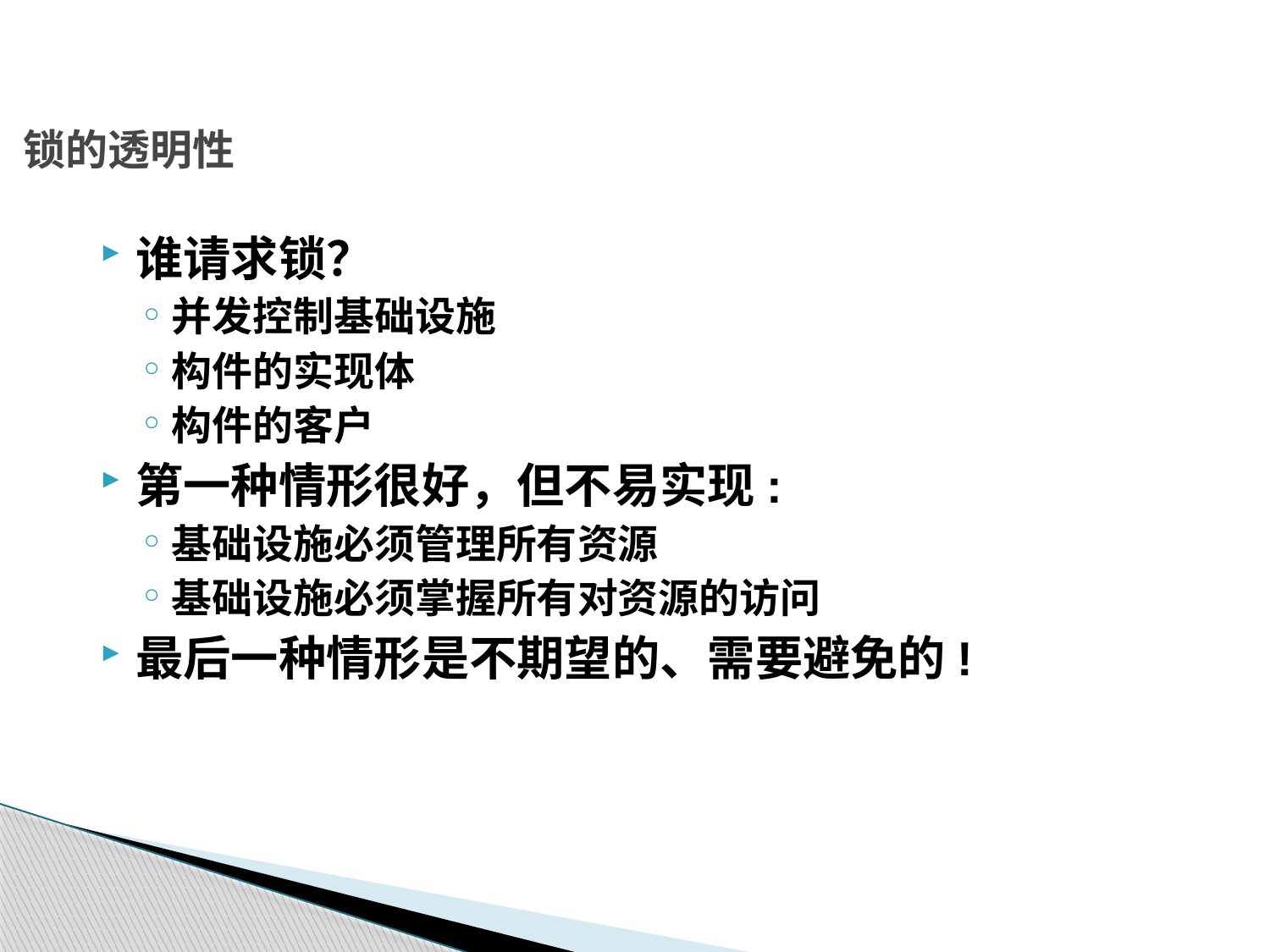

# 锁的透明性
谁请求锁？
并发控制基础设施
构件的实现体
构件的客户
第一种情形很好，但不易实现:
基础设施必须管理所有资源
基础设施必须掌握所有对资源的访问
最后一种情形是不期望的、需要避免的!